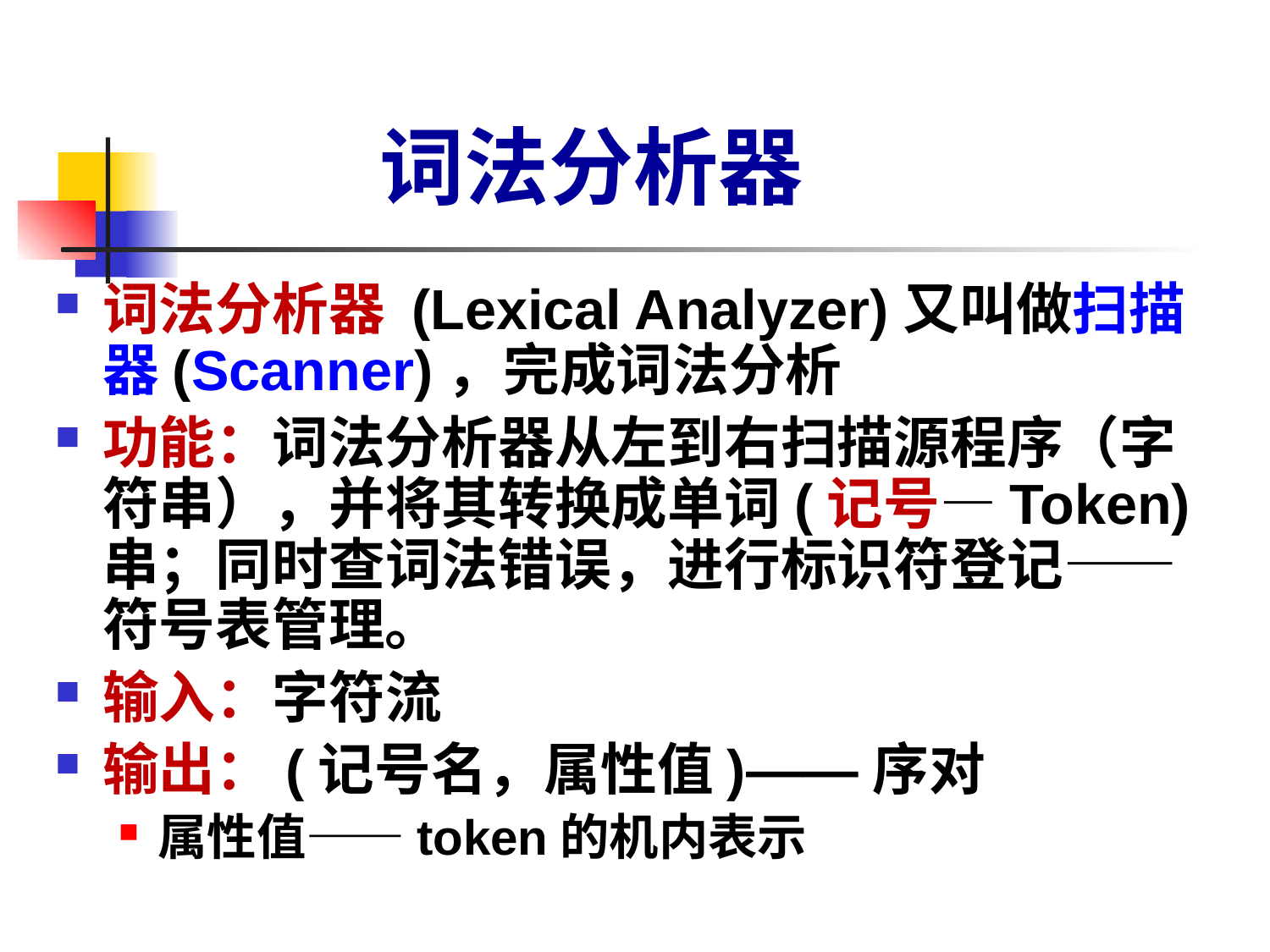

# 词法分析器
词法分析器 (Lexical Analyzer)又叫做扫描器(Scanner)，完成词法分析
功能：词法分析器从左到右扫描源程序（字符串），并将其转换成单词(记号—Token)串；同时查词法错误，进行标识符登记——符号表管理。
输入：字符流
输出：(记号名，属性值)——序对
属性值——token的机内表示